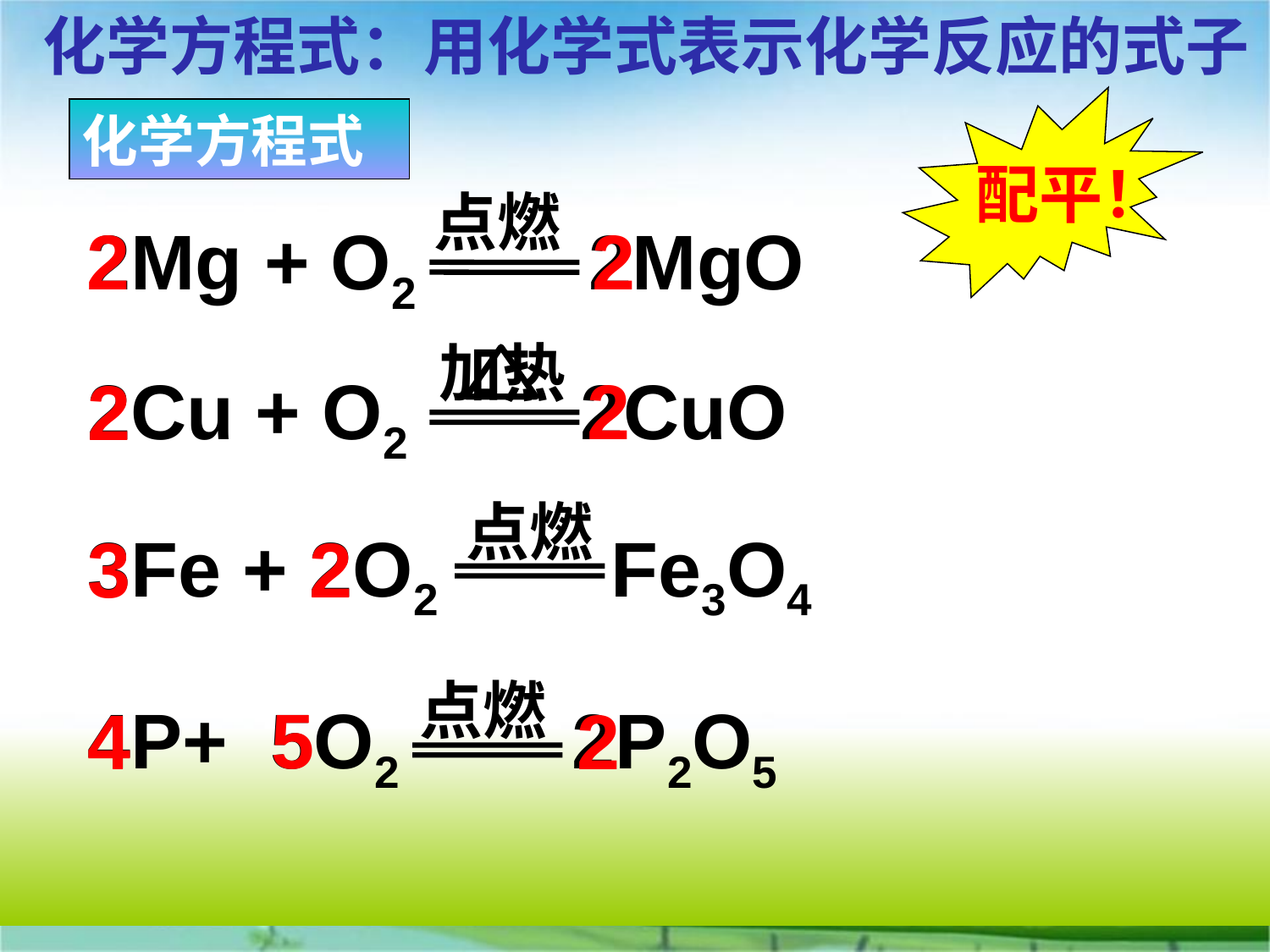

化学方程式：用化学式表示化学反应的式子

配平！
化学方程式
点燃

2
2
2
2
3
2
5
4
2
2Mg + O2        2MgO

2Cu + O2        2CuO
加热

点燃
3Fe + 2O2        Fe3O4

点燃
4P+  5O2        2P2O5